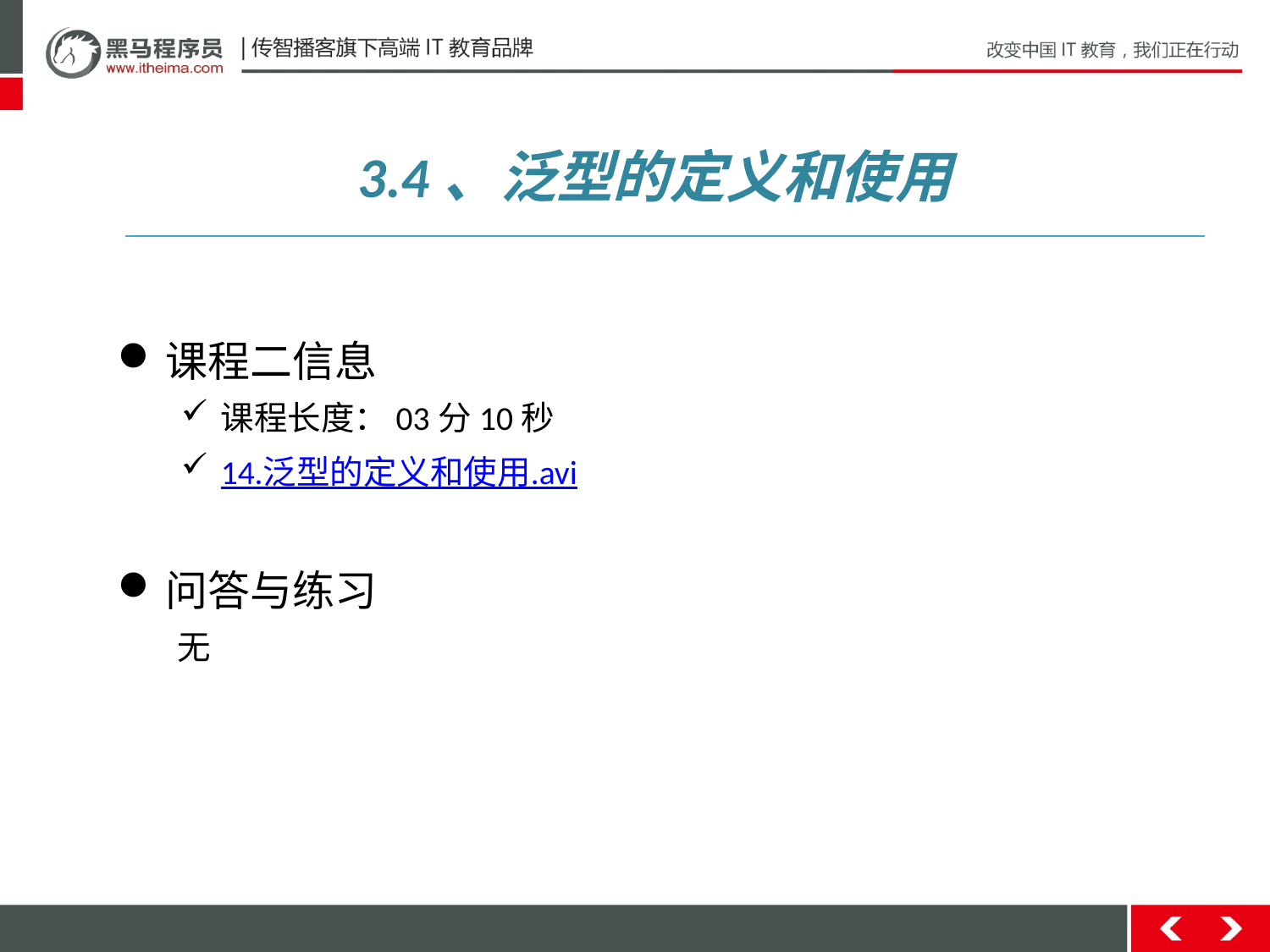

3.4、泛型的定义和使用

课程二信息
课程长度：03分10秒
14.泛型的定义和使用.avi

问答与练习
       无